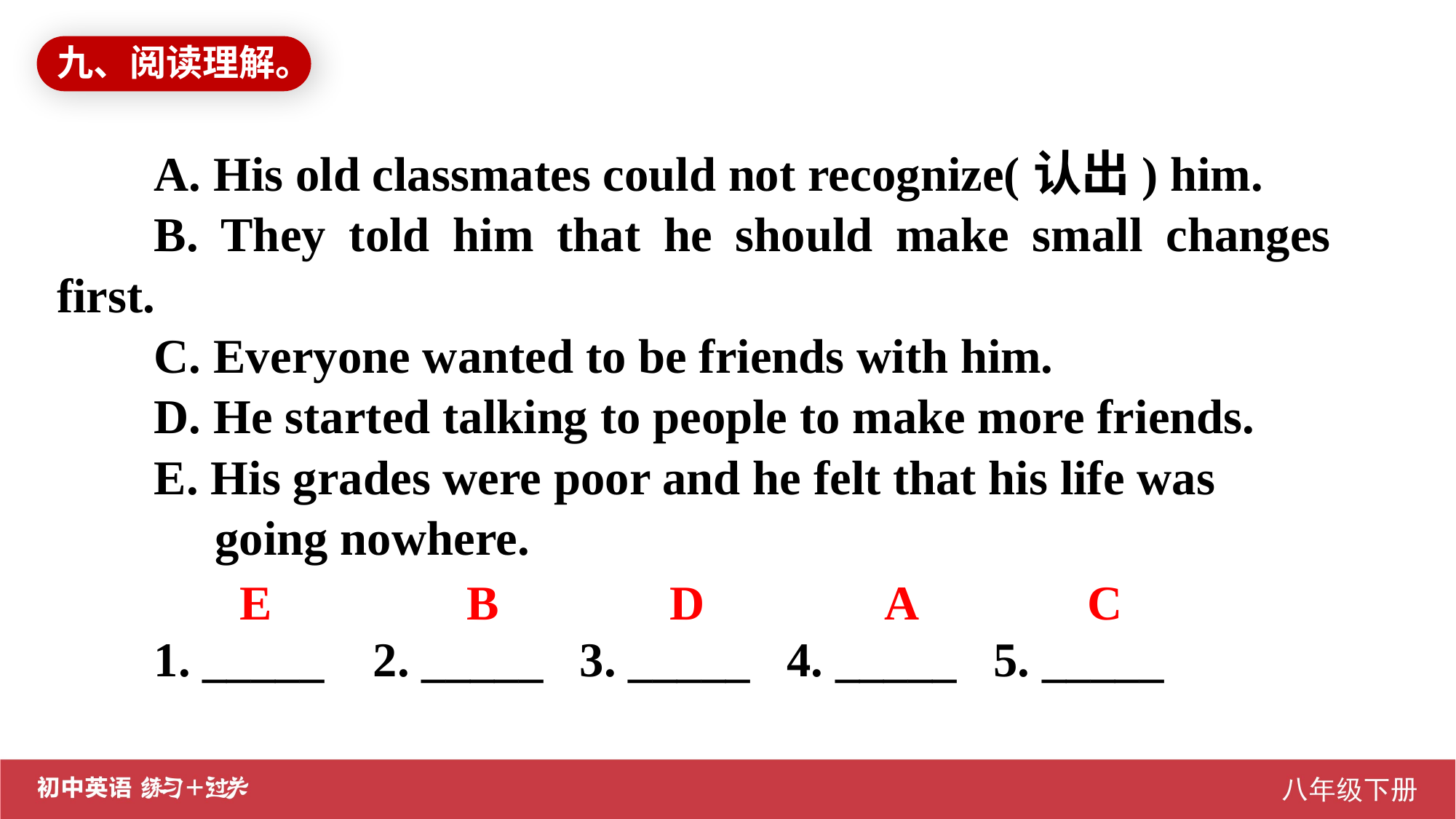

九、阅读理解。

A. His old classmates could not recognize(认出) him.
B. They told him that he should make small changes first.
C. Everyone wanted to be friends with him.
D. He started talking to people to make more friends.
E. His grades were poor and he felt that his life was
     going nowhere.

1. _____    2. _____   3. _____   4. _____   5. _____
E                B              D               A              C